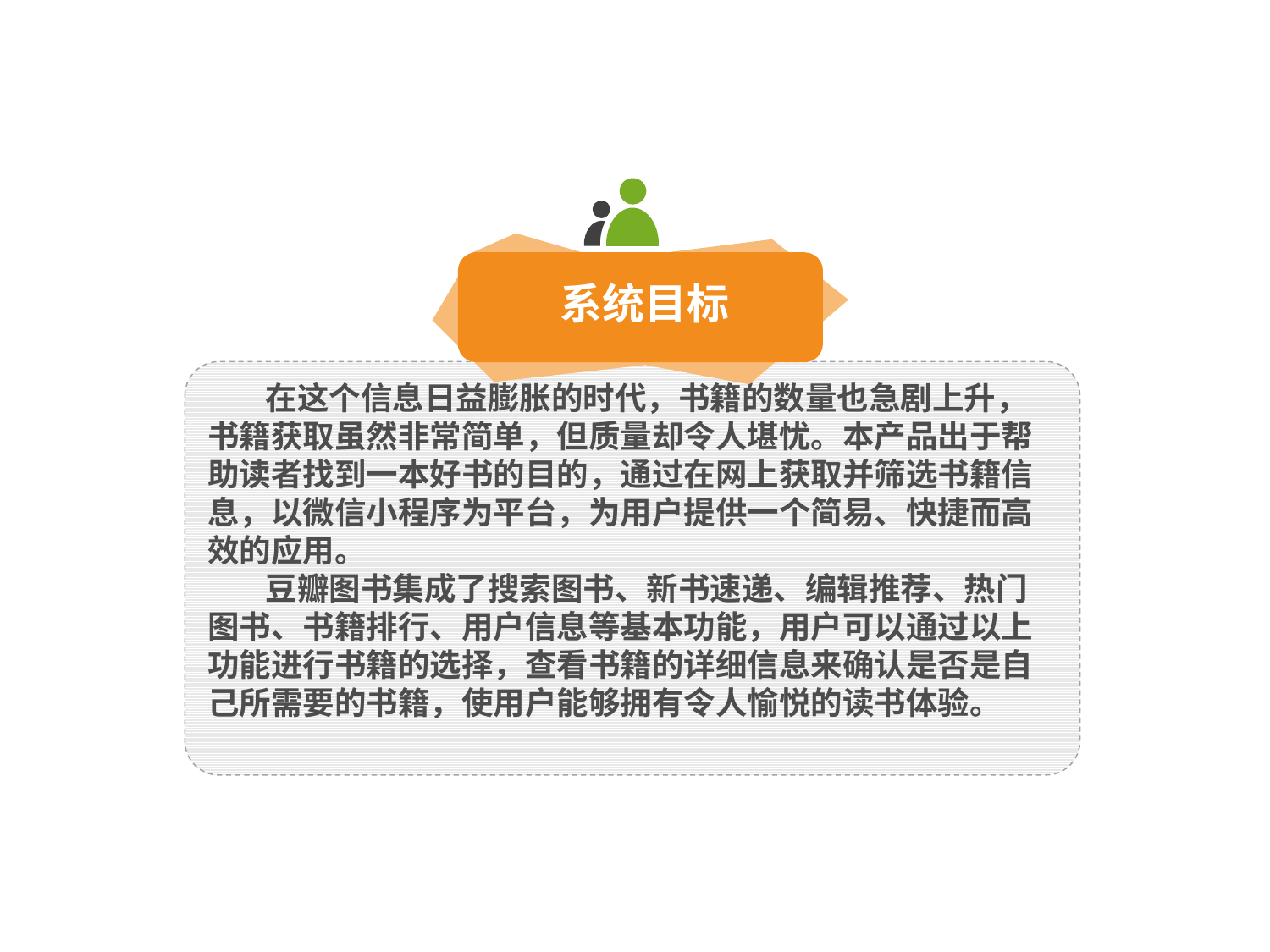

系统目标
       在这个信息日益膨胀的时代，书籍的数量也急剧上升，书籍获取虽然非常简单，但质量却令人堪忧。本产品出于帮助读者找到一本好书的目的，通过在网上获取并筛选书籍信息，以微信小程序为平台，为用户提供一个简易、快捷而高效的应用。
       豆瓣图书集成了搜索图书、新书速递、编辑推荐、热门图书、书籍排行、用户信息等基本功能，用户可以通过以上功能进行书籍的选择，查看书籍的详细信息来确认是否是自己所需要的书籍，使用户能够拥有令人愉悦的读书体验。